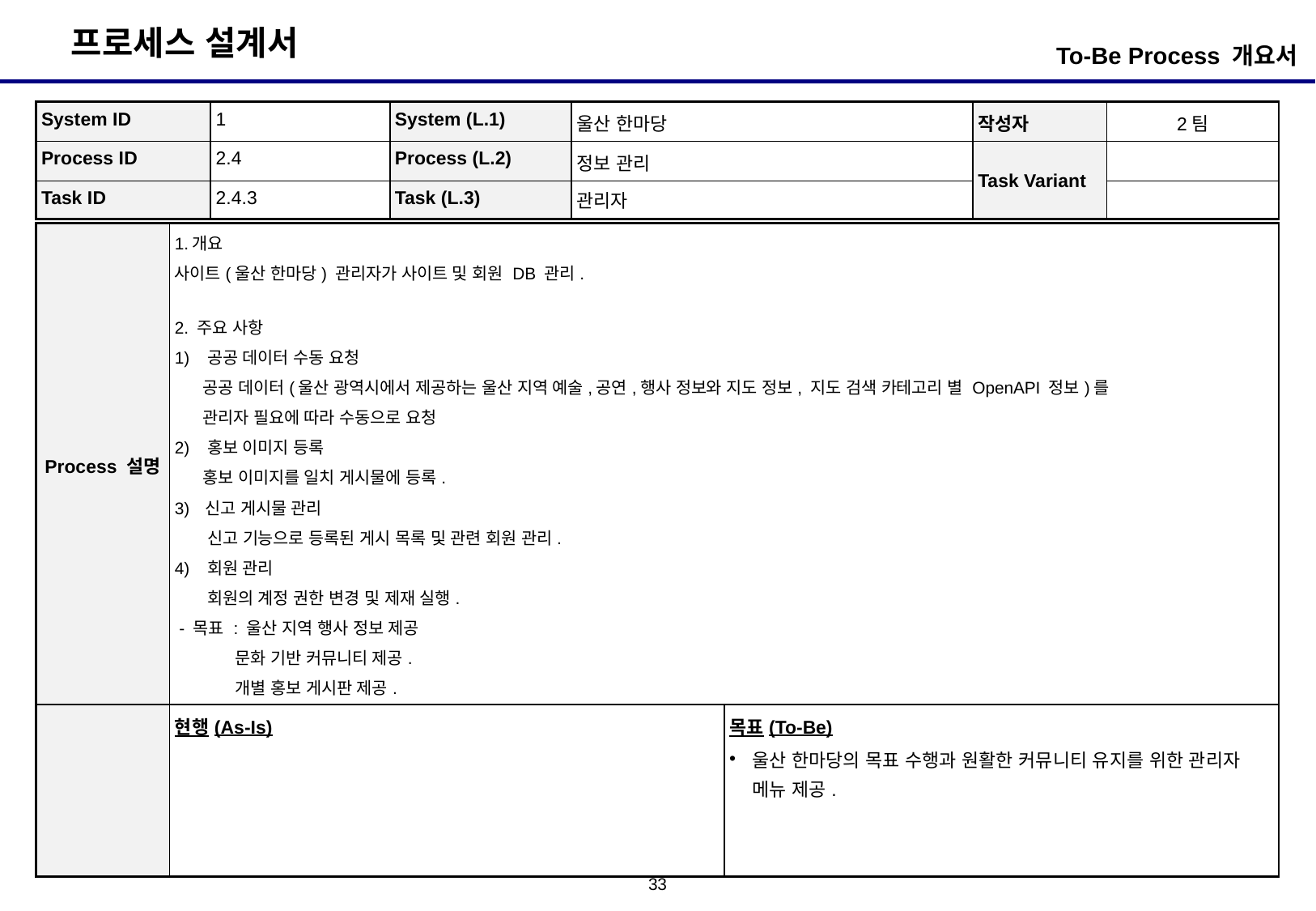

To-Be Process 개요서
| System ID | 1 | System (L.1) | 울산 한마당 | 작성자 | 2팀 |
| --- | --- | --- | --- | --- | --- |
| Process ID | 2.4 | Process (L.2) | 정보 관리 | Task Variant |  |
| Task ID | 2.4.3 | Task (L.3) | 관리자 |  |  |
| Process 설명 | 1.개요 사이트(울산 한마당) 관리자가 사이트 및 회원 DB 관리. 2. 주요 사항 1) 공공 데이터 수동 요청 공공 데이터(울산 광역시에서 제공하는 울산 지역 예술,공연,행사 정보와 지도 정보, 지도 검색 카테고리 별 OpenAPI 정보)를 관리자 필요에 따라 수동으로 요청 2) 홍보 이미지 등록 홍보 이미지를 일치 게시물에 등록. 신고 게시물 관리 신고 기능으로 등록된 게시 목록 및 관련 회원 관리. 4) 회원 관리 회원의 계정 권한 변경 및 제재 실행. - 목표 : 울산 지역 행사 정보 제공 문화 기반 커뮤니티 제공. 개별 홍보 게시판 제공. |  |
| --- | --- | --- |
|  | 현행(As-Is) | 목표(To-Be) 울산 한마당의 목표 수행과 원활한 커뮤니티 유지를 위한 관리자 메뉴 제공. |